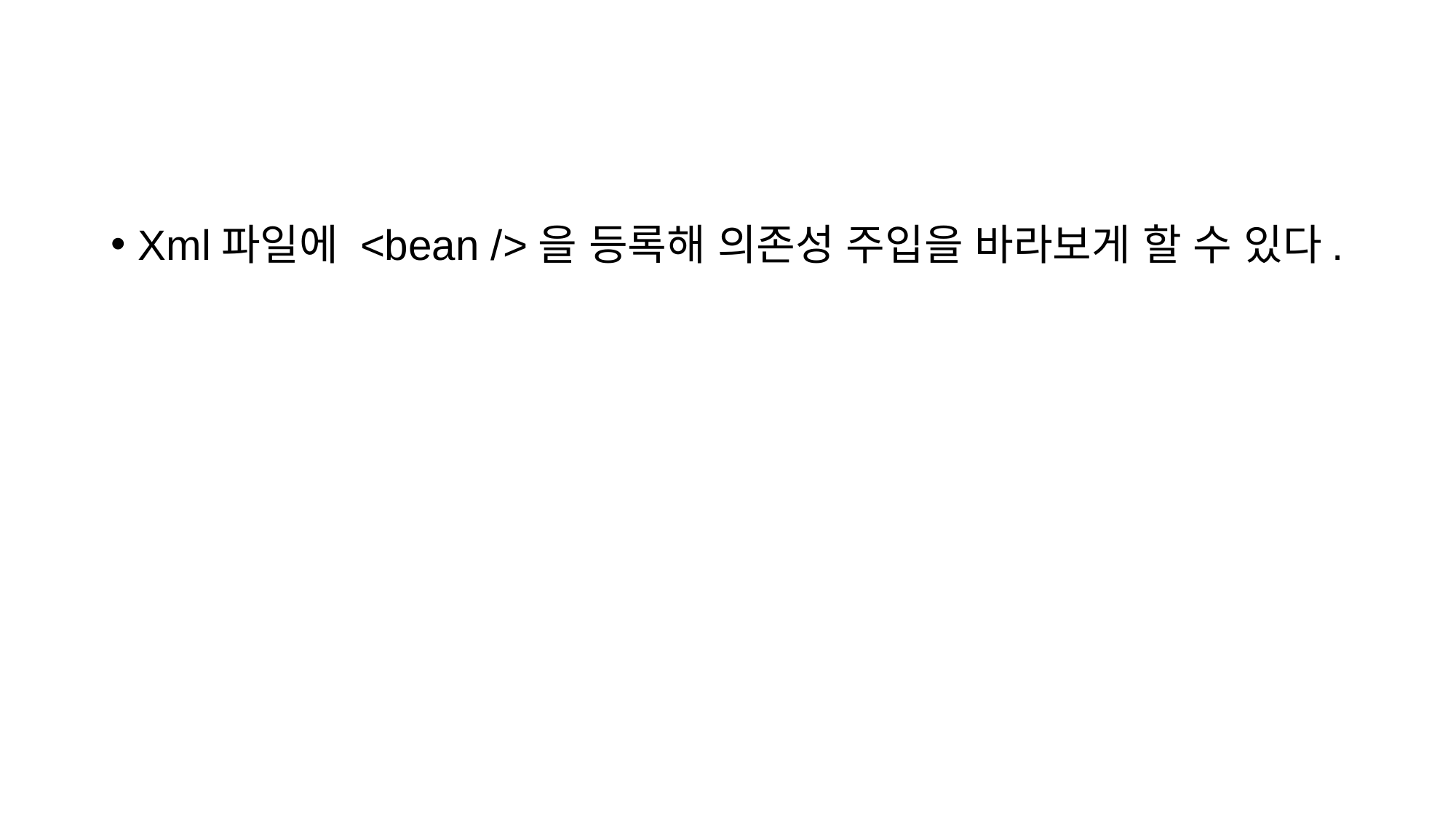

Xml파일에 <bean />을 등록해 의존성 주입을 바라보게 할 수 있다.